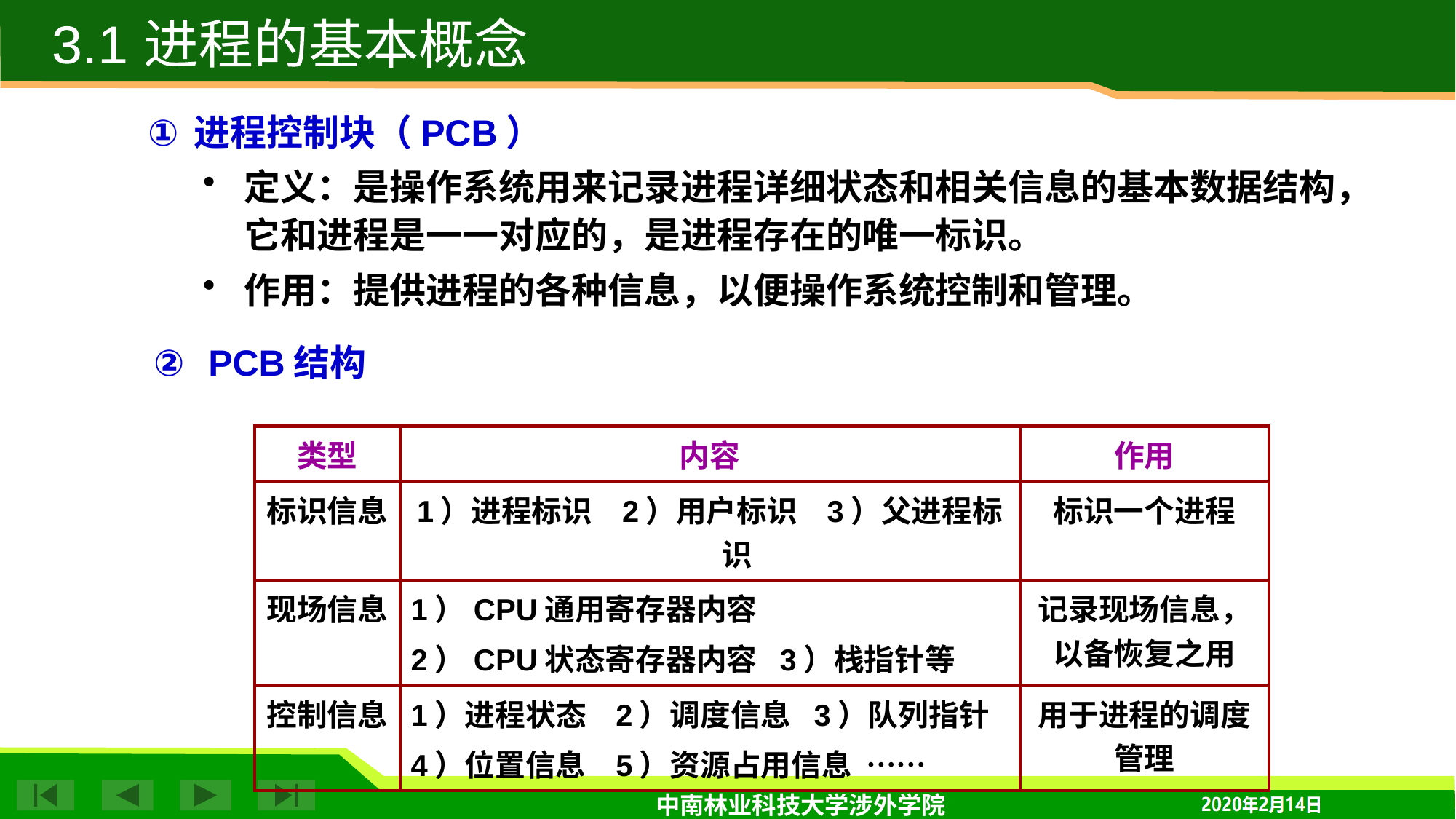

3.1 进程的基本概念
进程控制块（PCB）
定义：是操作系统用来记录进程详细状态和相关信息的基本数据结构，它和进程是一一对应的，是进程存在的唯一标识。
作用：提供进程的各种信息，以便操作系统控制和管理。

PCB结构
| 类型 | 内容 | 作用 |
| --- | --- | --- |
| 标识信息 | 1）进程标识 2）用户标识 3）父进程标识 | 标识一个进程 |
| 现场信息 | 1）CPU通用寄存器内容 2）CPU状态寄存器内容 3）栈指针等 | 记录现场信息，以备恢复之用 |
| 控制信息 | 1）进程状态 2）调度信息 3）队列指针 4）位置信息 5）资源占用信息 …… | 用于进程的调度管理 |